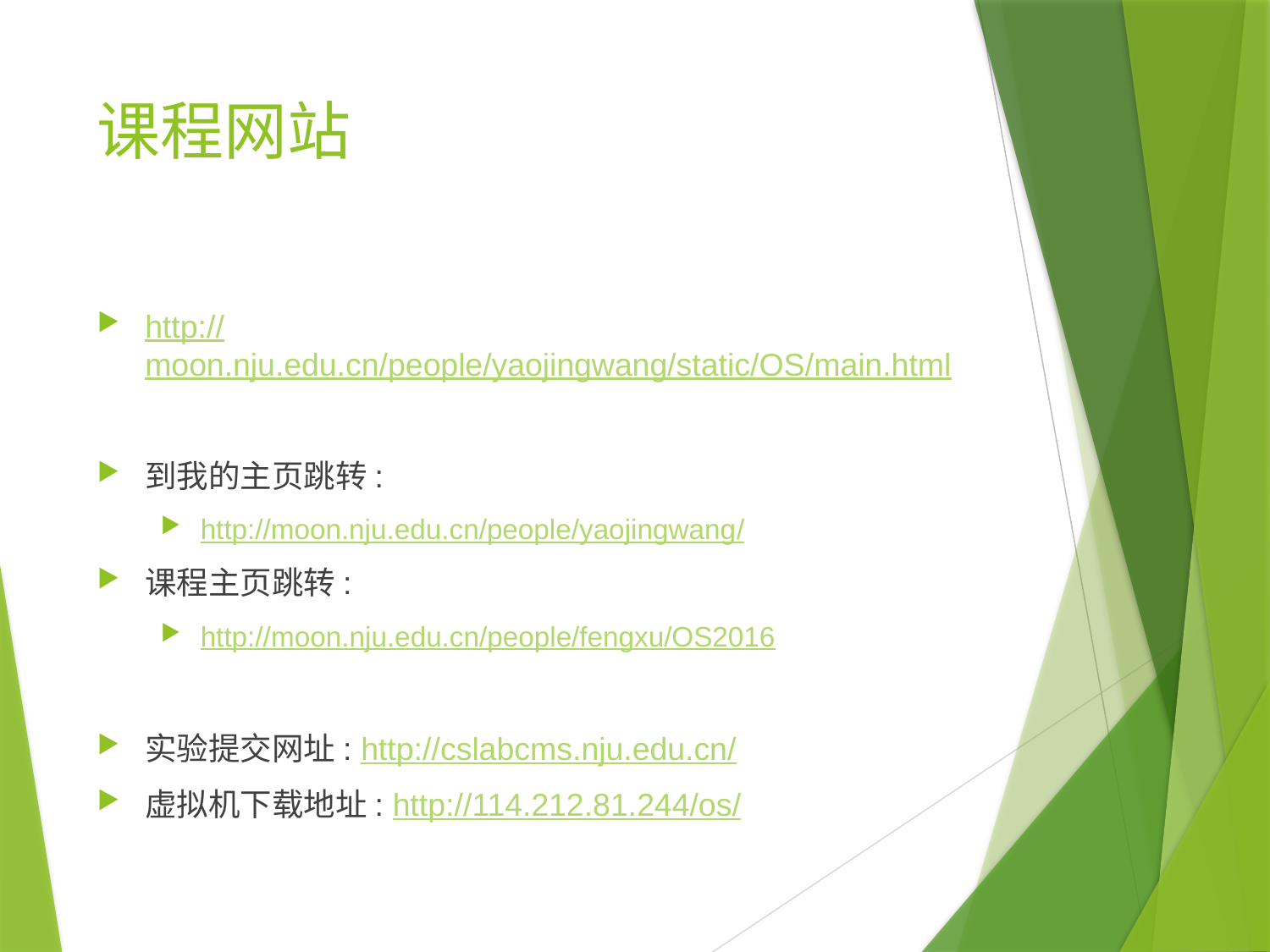

# 课程网站
http://moon.nju.edu.cn/people/yaojingwang/static/OS/main.html

到我的主页跳转:
http://moon.nju.edu.cn/people/yaojingwang/
课程主页跳转:
http://moon.nju.edu.cn/people/fengxu/OS2016

实验提交网址: http://cslabcms.nju.edu.cn/
虚拟机下载地址: http://114.212.81.244/os/